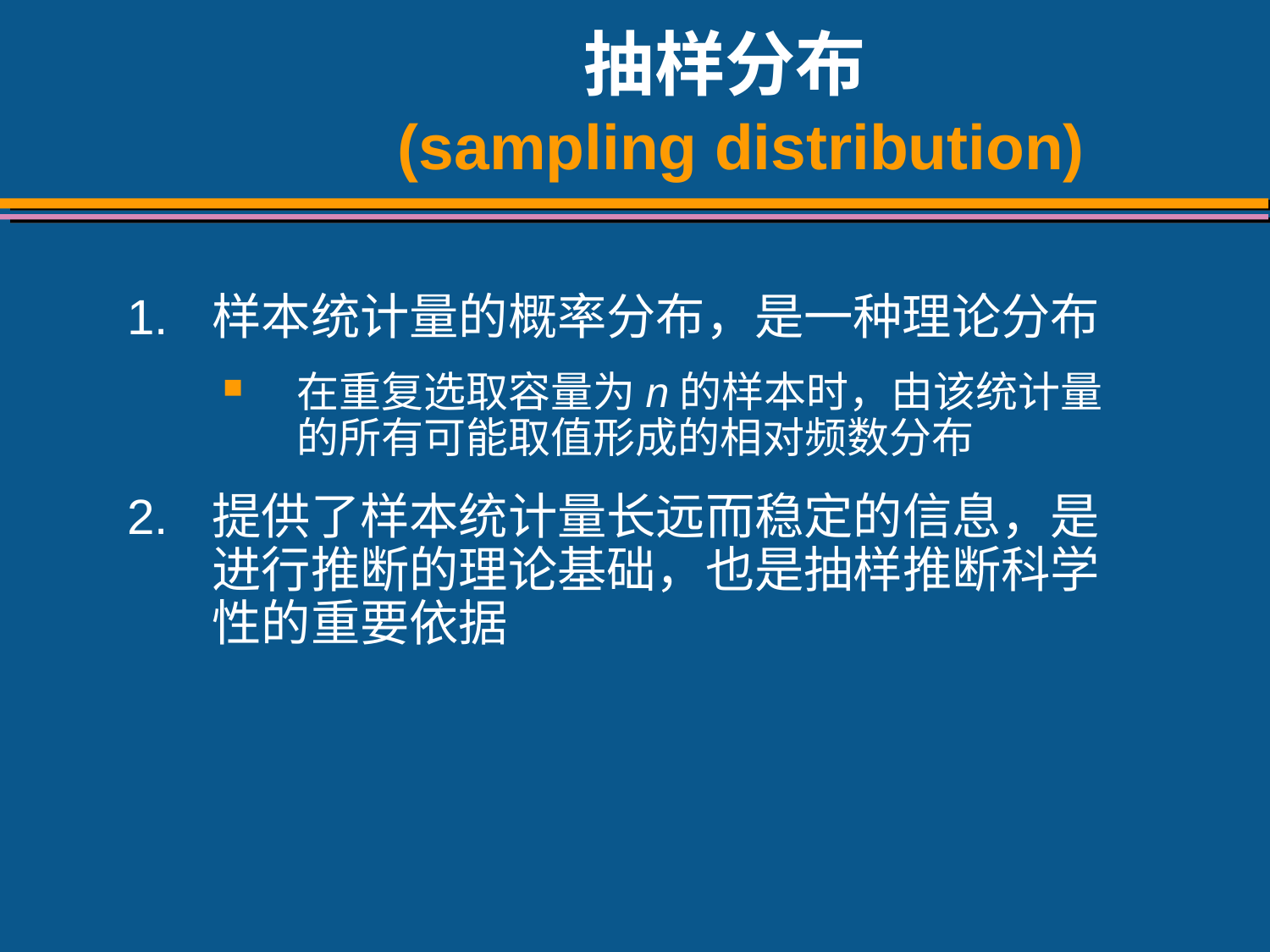

# 抽样分布 (sampling distribution)
样本统计量的概率分布，是一种理论分布
在重复选取容量为n的样本时，由该统计量的所有可能取值形成的相对频数分布
提供了样本统计量长远而稳定的信息，是进行推断的理论基础，也是抽样推断科学性的重要依据